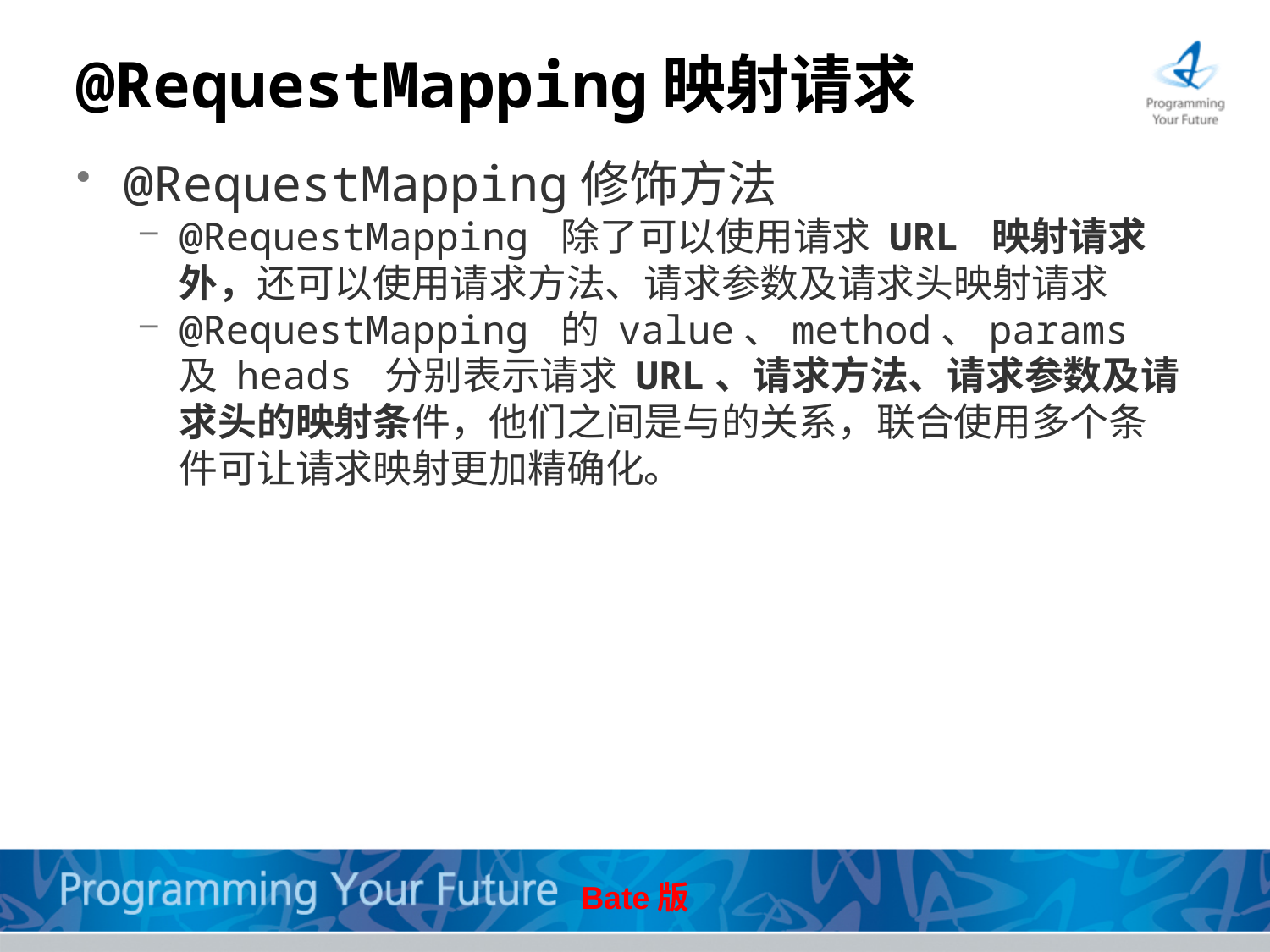

# @RequestMapping映射请求
@RequestMapping修饰方法
@RequestMapping 除了可以使用请求 URL 映射请求外，还可以使用请求方法、请求参数及请求头映射请求
@RequestMapping 的 value、method、params 及 heads 分别表示请求 URL、请求方法、请求参数及请求头的映射条件，他们之间是与的关系，联合使用多个条件可让请求映射更加精确化。